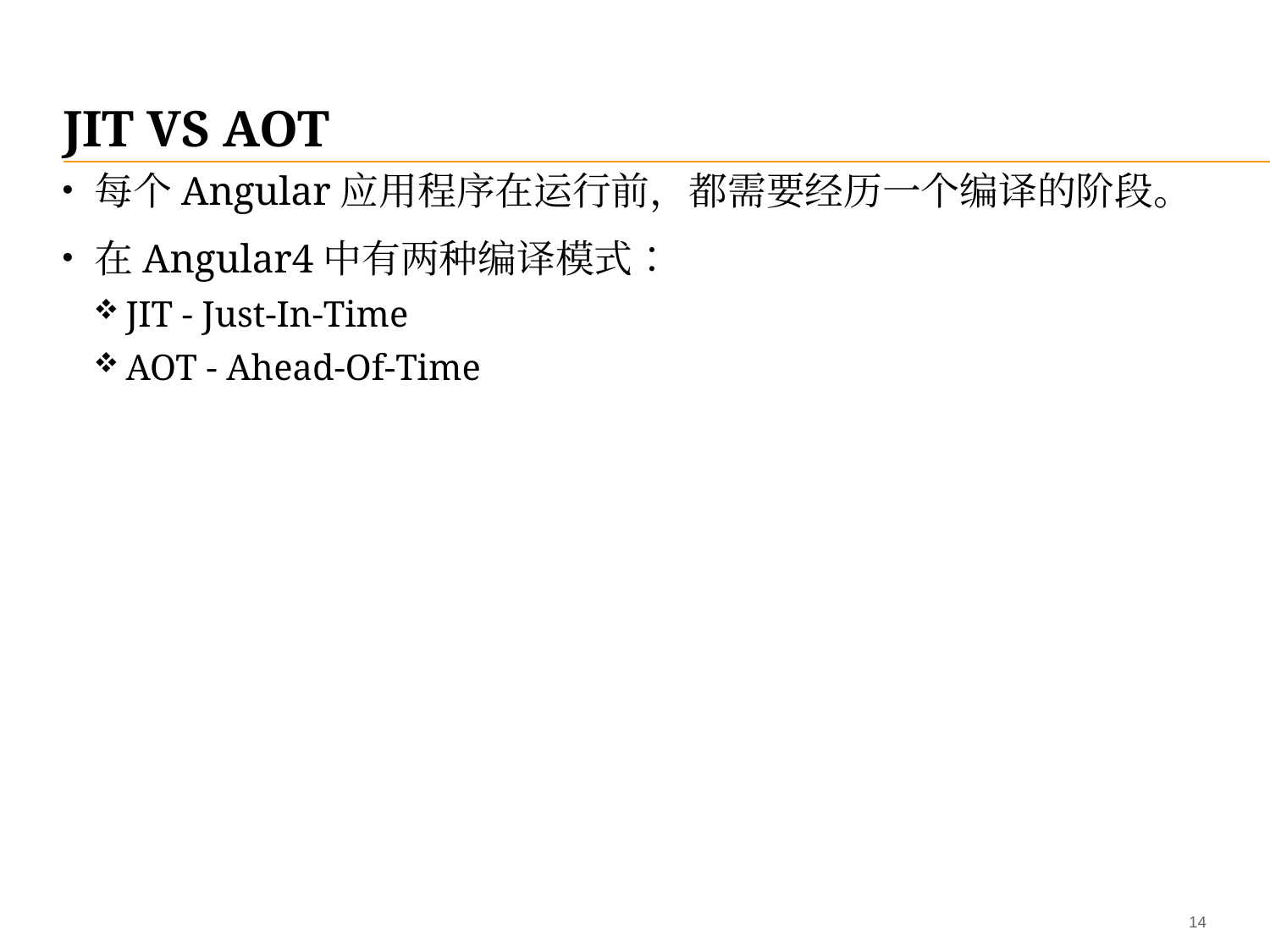

# JIT VS AOT
每个Angular应用程序在运行前，都需要经历一个编译的阶段。
在Angular4中有两种编译模式：
JIT - Just-In-Time
AOT - Ahead-Of-Time
14